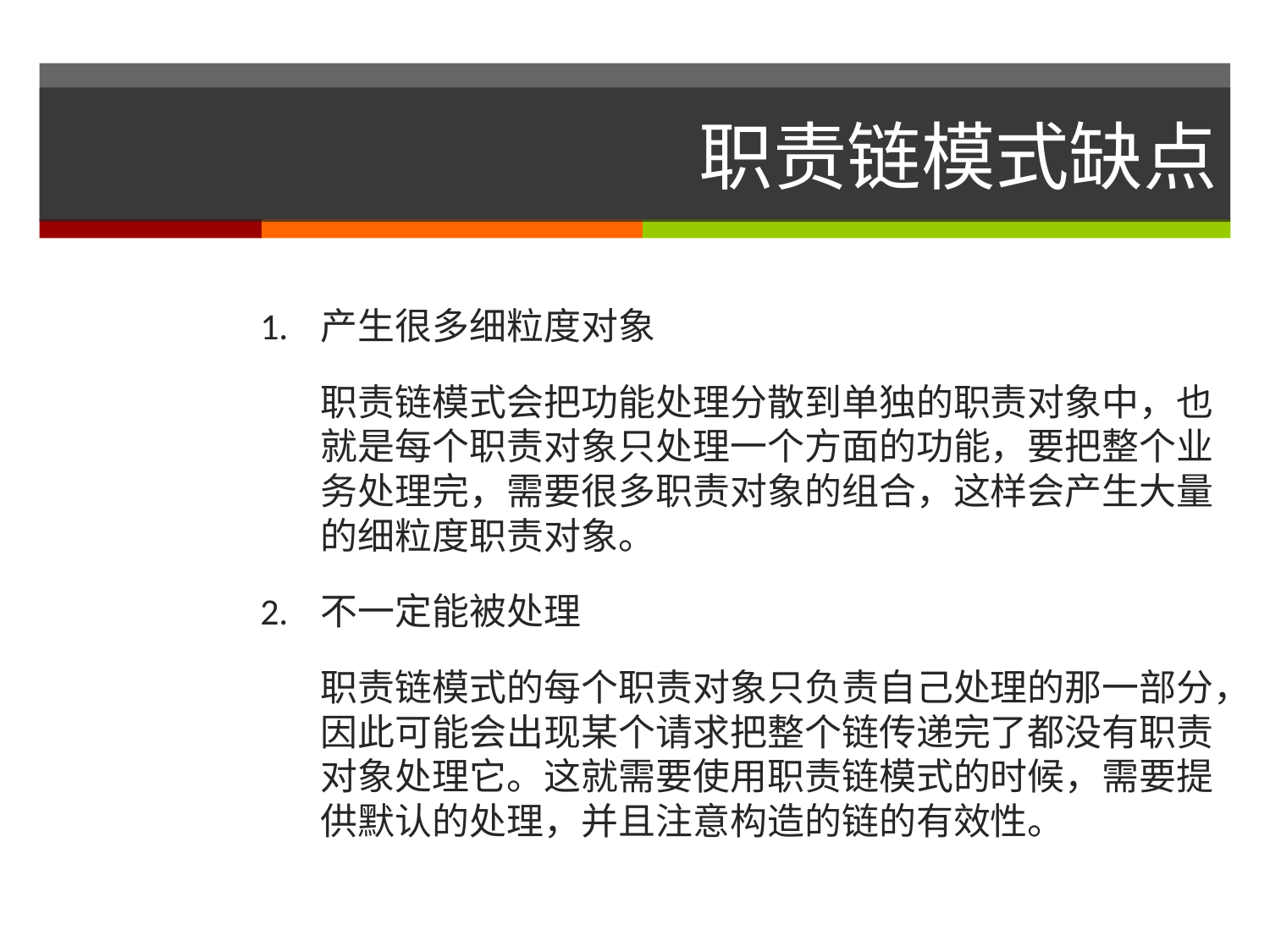

# 职责链模式缺点
1.	产生很多细粒度对象
	职责链模式会把功能处理分散到单独的职责对象中，也就是每个职责对象只处理一个方面的功能，要把整个业务处理完，需要很多职责对象的组合，这样会产生大量的细粒度职责对象。
2.	不一定能被处理
	职责链模式的每个职责对象只负责自己处理的那一部分，因此可能会出现某个请求把整个链传递完了都没有职责对象处理它。这就需要使用职责链模式的时候，需要提供默认的处理，并且注意构造的链的有效性。